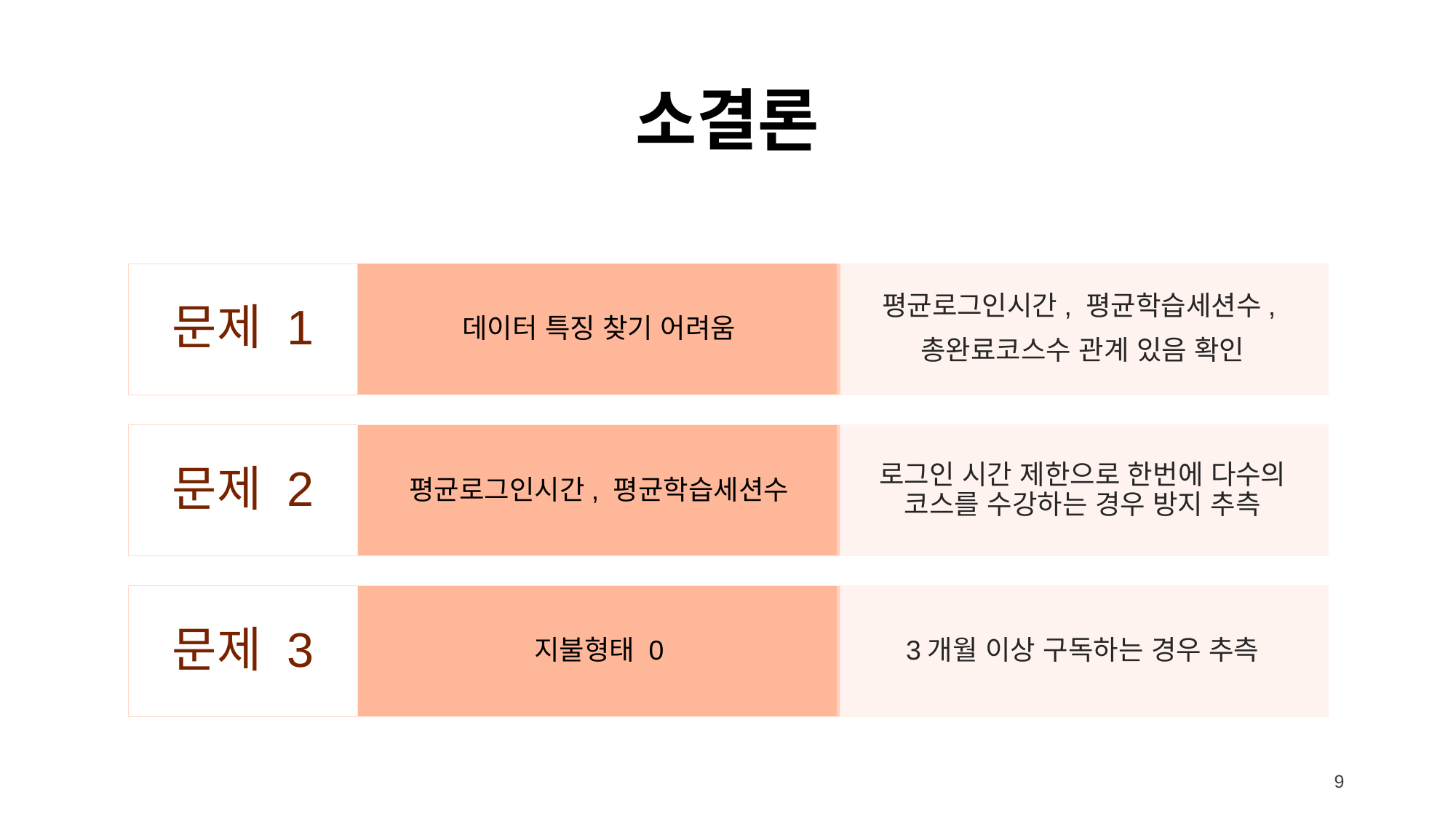

# 소결론
문제 1
데이터 특징 찾기 어려움
평균로그인시간, 평균학습세션수,
총완료코스수 관계 있음 확인
문제 2
평균로그인시간, 평균학습세션수
로그인 시간 제한으로 한번에 다수의 코스를 수강하는 경우 방지 추측
문제 3
지불형태 0
3개월 이상 구독하는 경우 추측
9